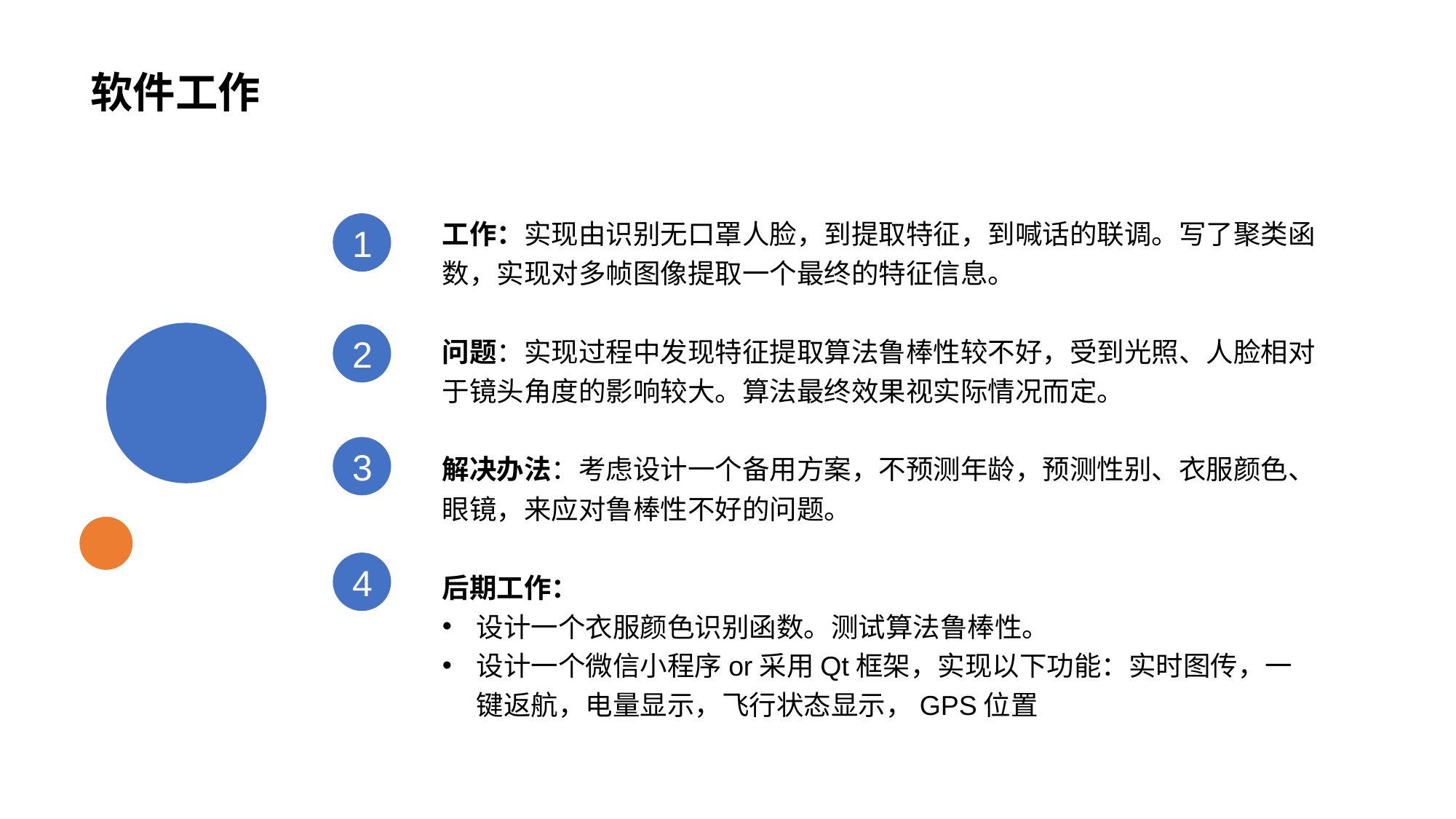

软件工作
工作：实现由识别无口罩人脸，到提取特征，到喊话的联调。写了聚类函数，实现对多帧图像提取一个最终的特征信息。

问题：实现过程中发现特征提取算法鲁棒性较不好，受到光照、人脸相对于镜头角度的影响较大。算法最终效果视实际情况而定。

解决办法：考虑设计一个备用方案，不预测年龄，预测性别、衣服颜色、眼镜，来应对鲁棒性不好的问题。

后期工作：
设计一个衣服颜色识别函数。测试算法鲁棒性。
设计一个微信小程序or采用Qt框架，实现以下功能：实时图传，一键返航，电量显示，飞行状态显示，GPS位置
1
2
3
4